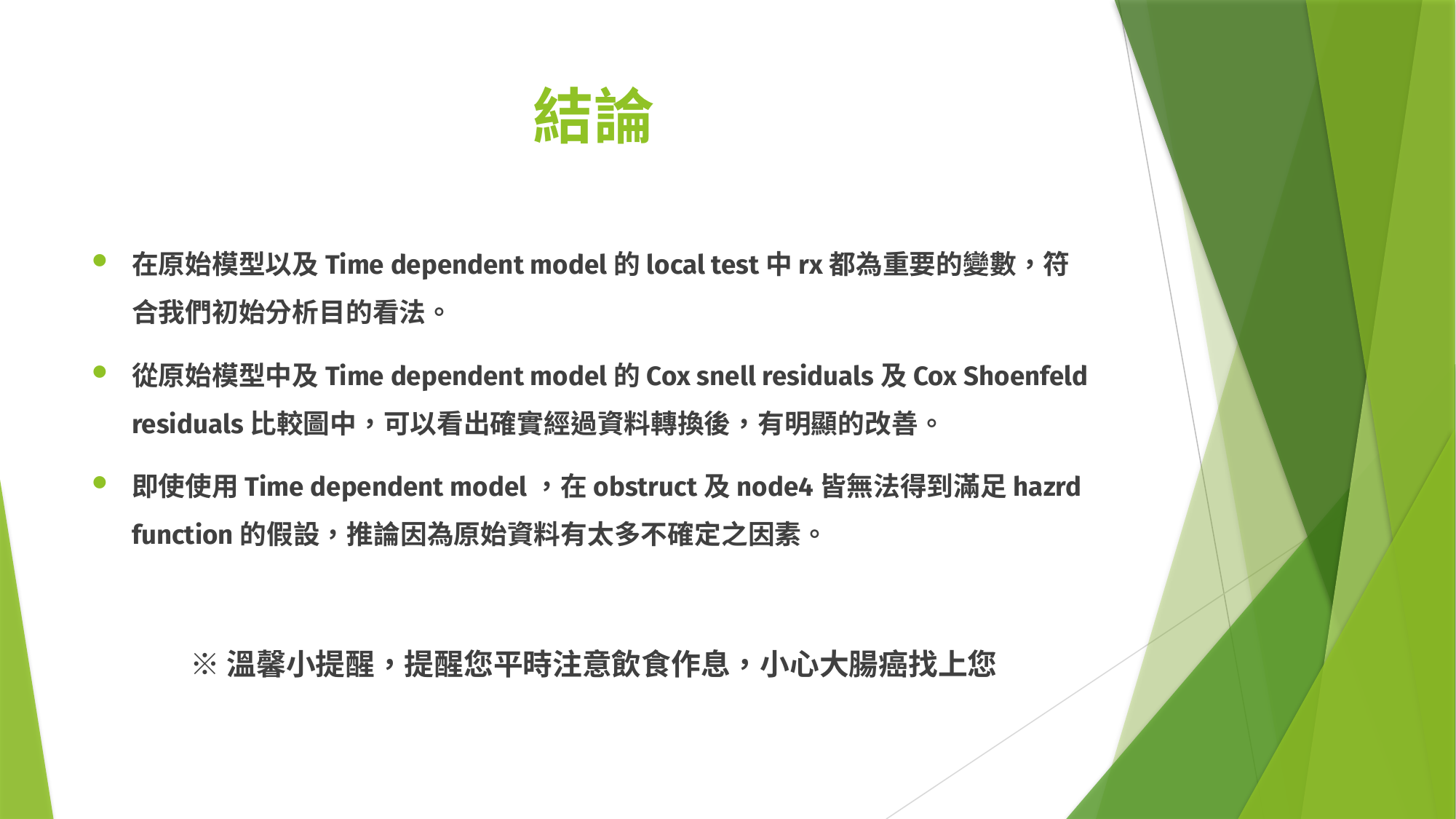

# 結論
在原始模型以及Time dependent model的local test中rx都為重要的變數，符合我們初始分析目的看法。
從原始模型中及Time dependent model的Cox snell residuals及Cox Shoenfeld residuals比較圖中，可以看出確實經過資料轉換後，有明顯的改善。
即使使用Time dependent model，在obstruct及node4皆無法得到滿足hazrd function的假設，推論因為原始資料有太多不確定之因素。

※溫馨小提醒，提醒您平時注意飲食作息，小心大腸癌找上您